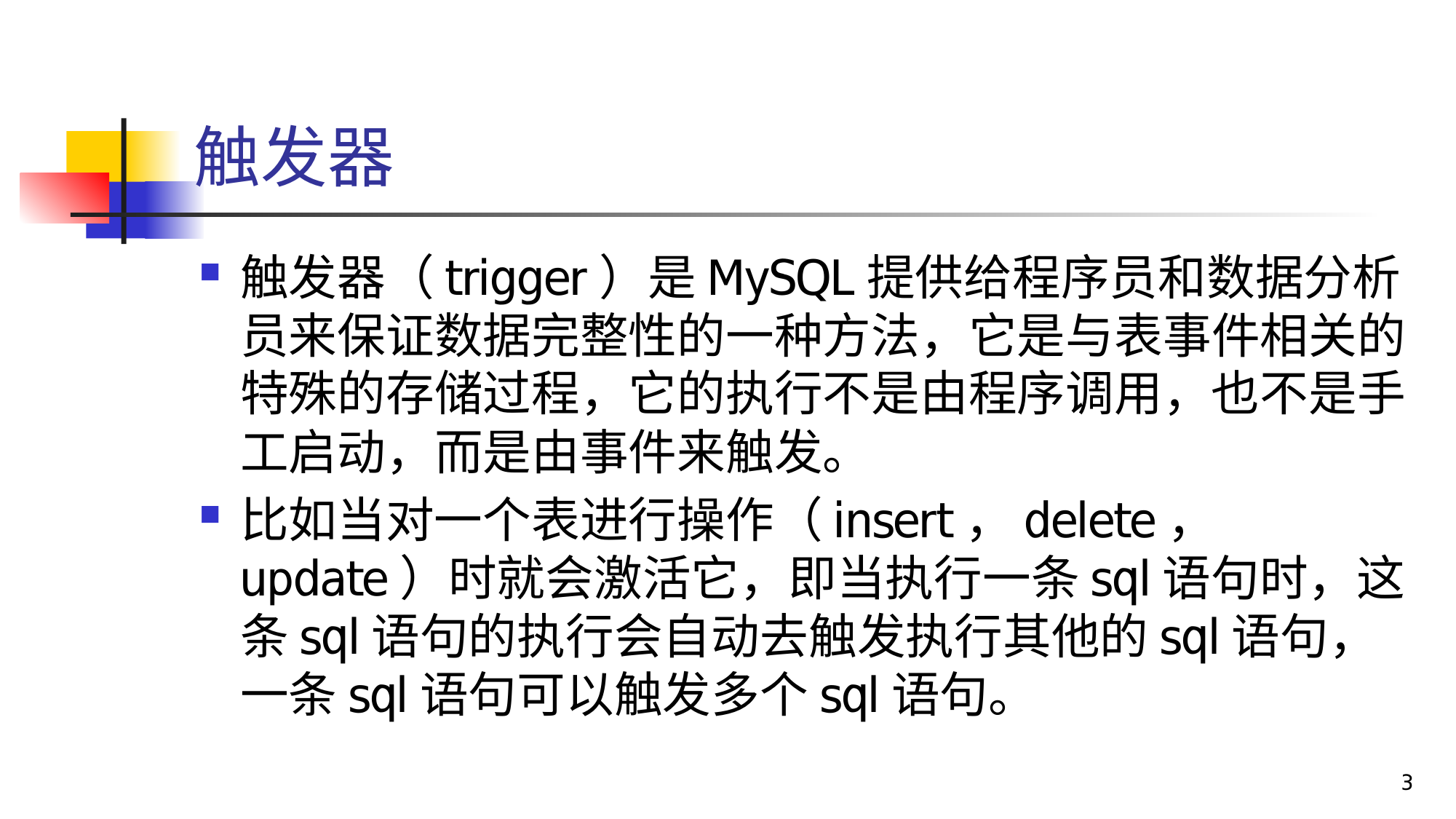

# 触发器
触发器（trigger）是MySQL提供给程序员和数据分析员来保证数据完整性的一种方法，它是与表事件相关的特殊的存储过程，它的执行不是由程序调用，也不是手工启动，而是由事件来触发。
比如当对一个表进行操作（insert，delete， update）时就会激活它，即当执行一条sql语句时，这条sql语句的执行会自动去触发执行其他的sql语句，一条sql语句可以触发多个sql语句。

3